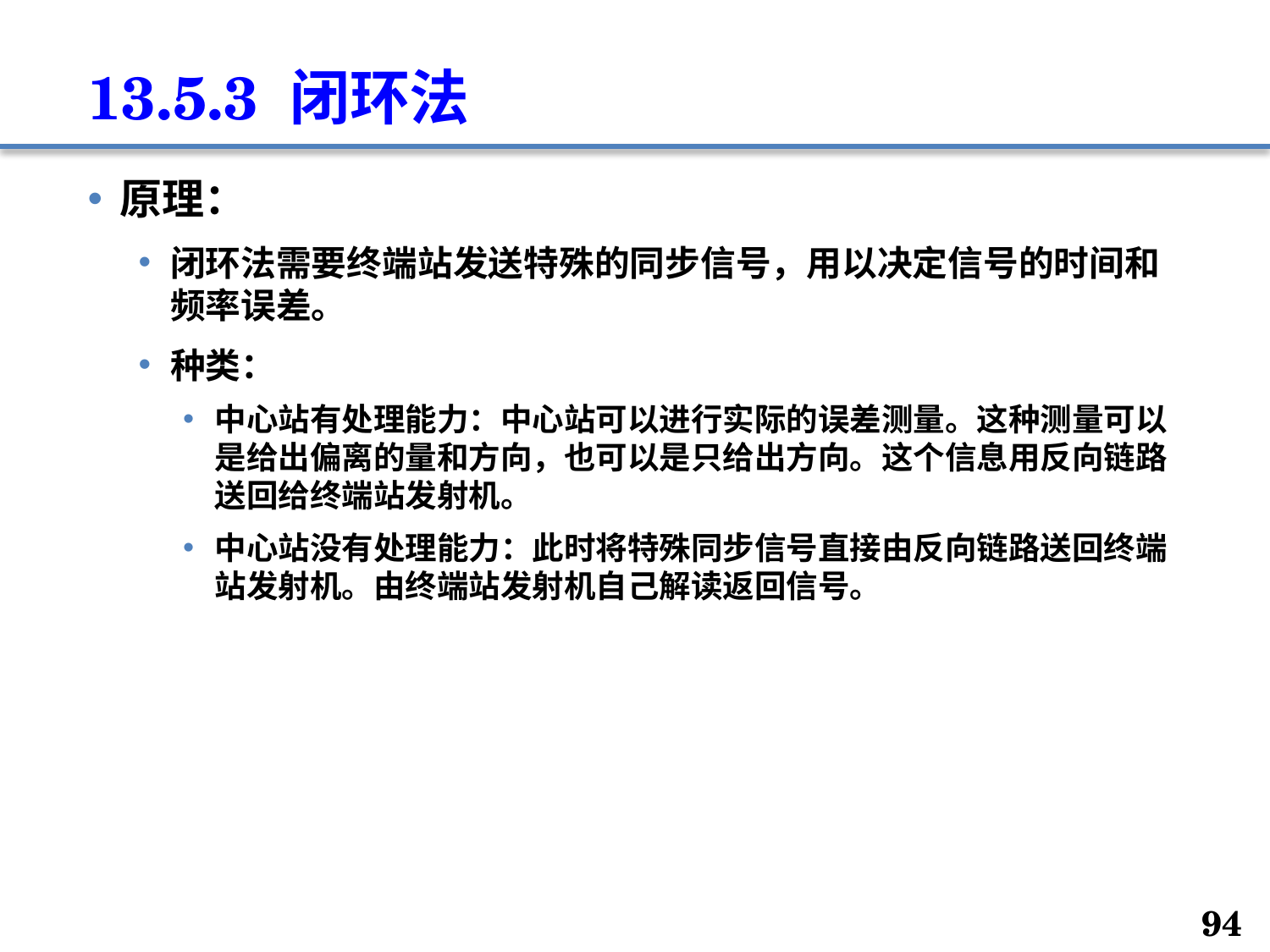

# 13.5.3 闭环法
原理：
闭环法需要终端站发送特殊的同步信号，用以决定信号的时间和频率误差。
种类：
中心站有处理能力：中心站可以进行实际的误差测量。这种测量可以是给出偏离的量和方向，也可以是只给出方向。这个信息用反向链路送回给终端站发射机。
中心站没有处理能力：此时将特殊同步信号直接由反向链路送回终端站发射机。由终端站发射机自己解读返回信号。
94